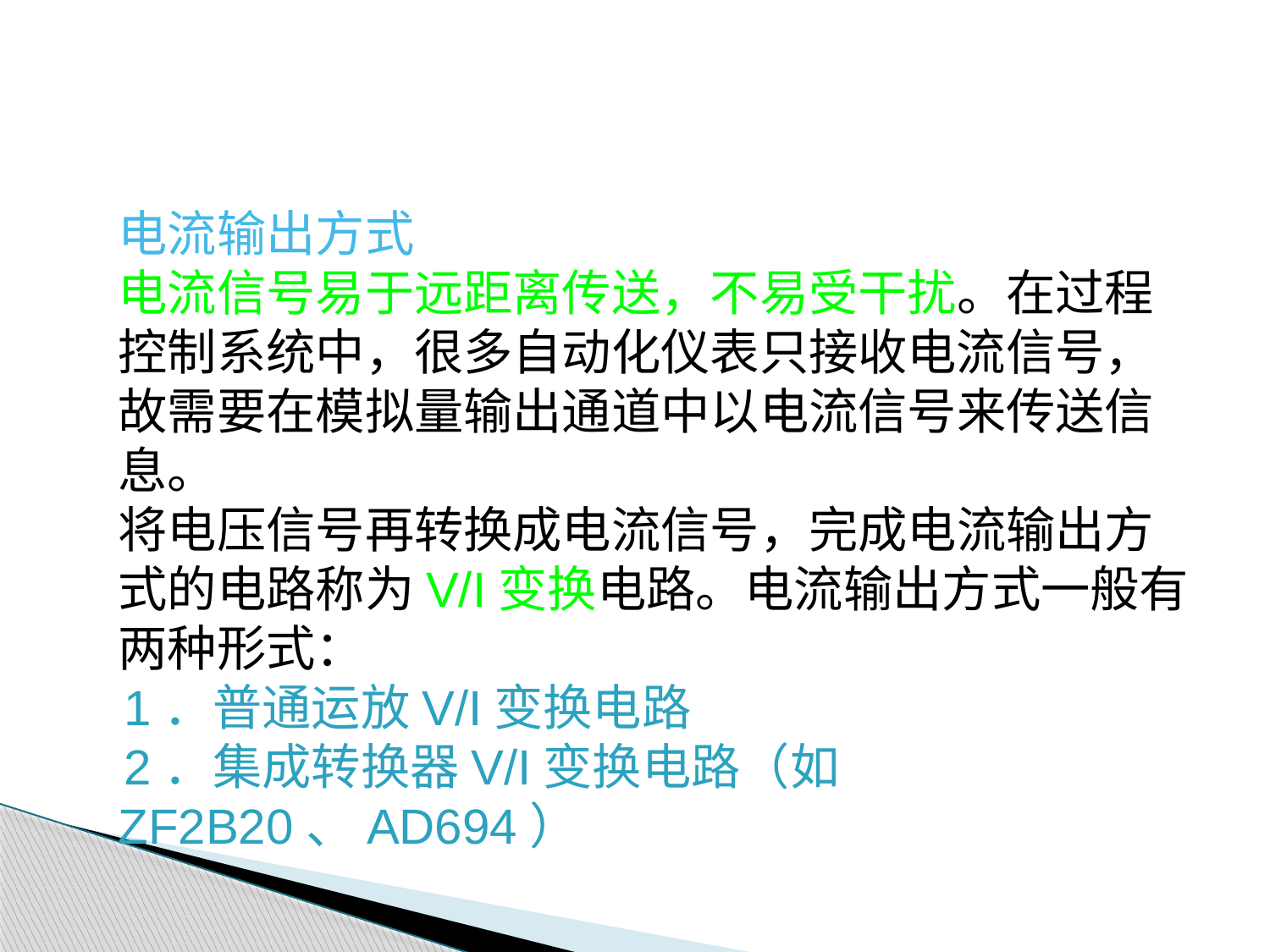

电流输出方式
	电流信号易于远距离传送，不易受干扰。在过程控制系统中，很多自动化仪表只接收电流信号，故需要在模拟量输出通道中以电流信号来传送信息。
	将电压信号再转换成电流信号，完成电流输出方式的电路称为V/I变换电路。电流输出方式一般有两种形式：
   1．普通运放V/I变换电路
   2．集成转换器V/I变换电路（如ZF2B20、AD694）